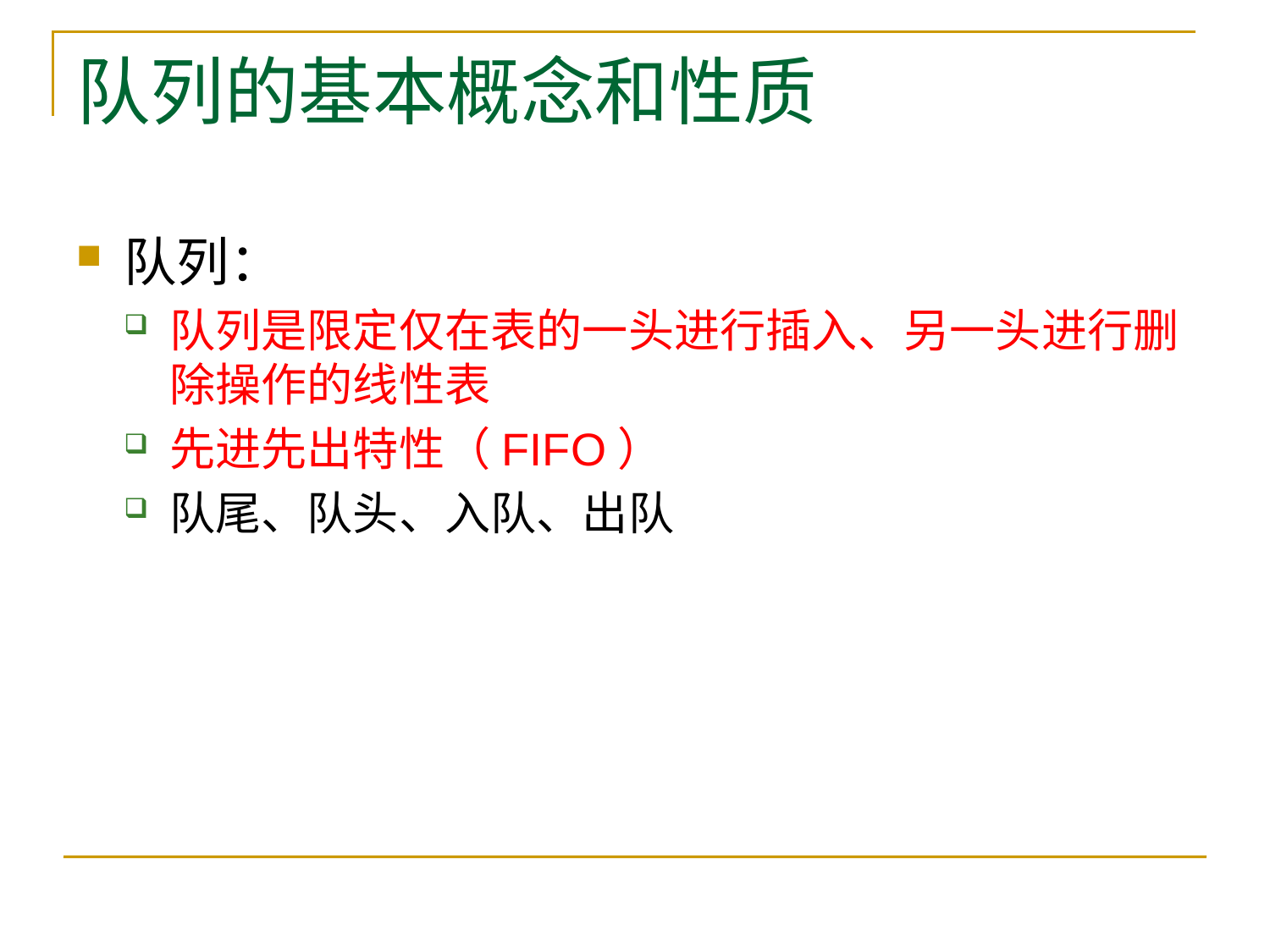

# 队列的基本概念和性质
队列：
队列是限定仅在表的一头进行插入、另一头进行删除操作的线性表
先进先出特性（FIFO）
队尾、队头、入队、出队